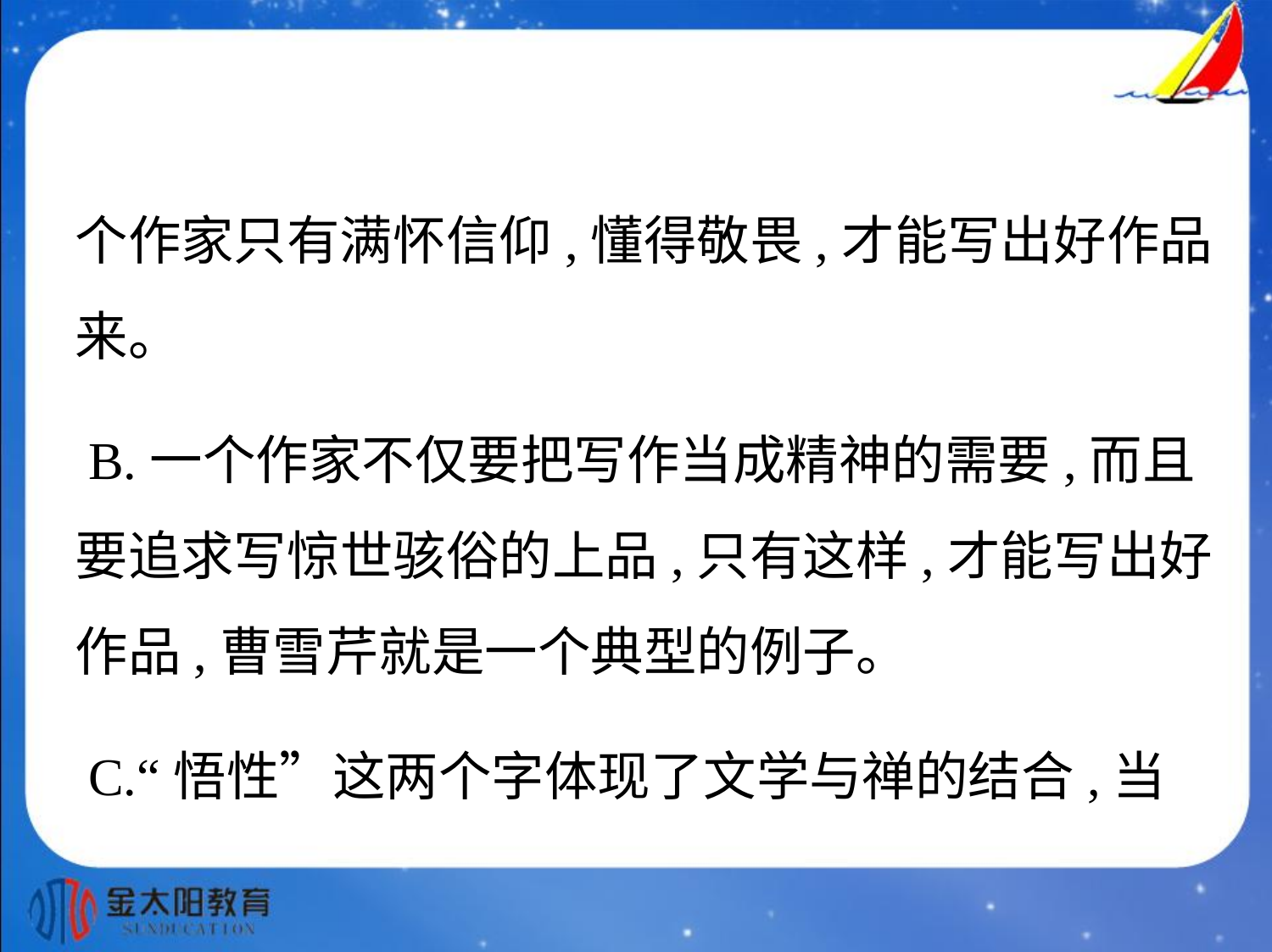

个作家只有满怀信仰,懂得敬畏,才能写出好作品
来。
 B.一个作家不仅要把写作当成精神的需要,而且
要追求写惊世骇俗的上品,只有这样,才能写出好
作品,曹雪芹就是一个典型的例子。
 C.“悟性”这两个字体现了文学与禅的结合,当